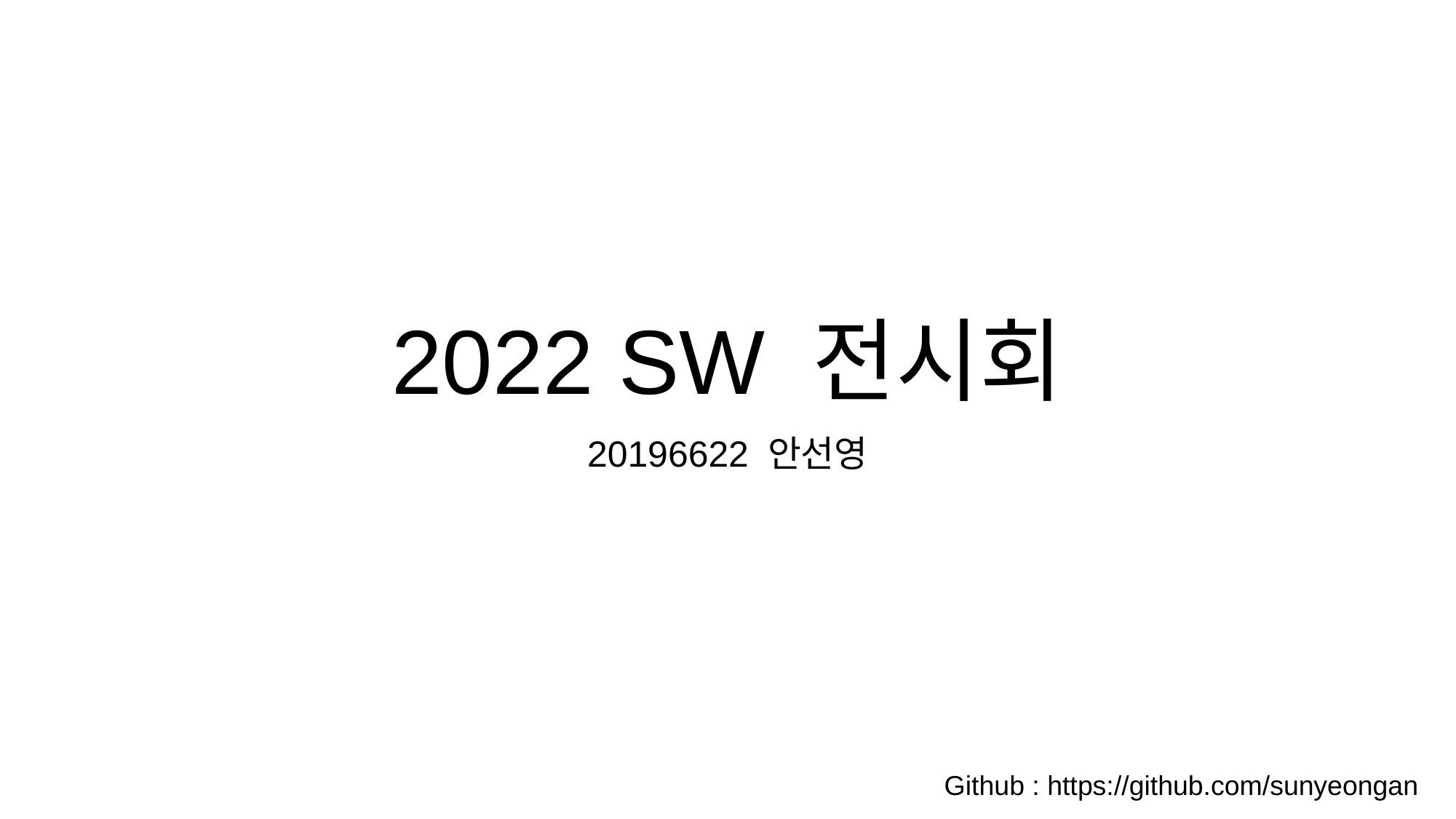

# 2022 SW 전시회
20196622 안선영
Github : https://github.com/sunyeongan